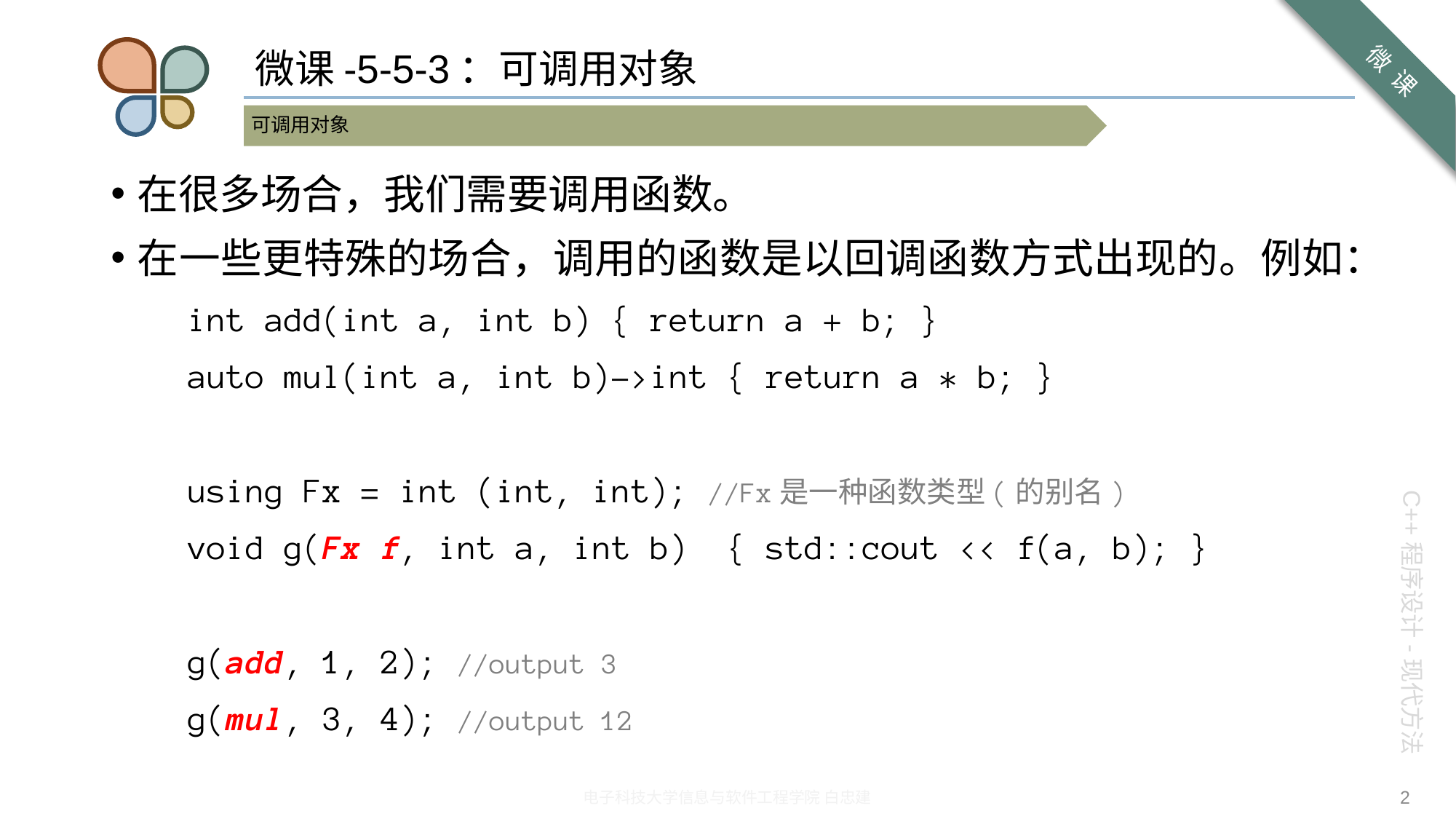

# 微课-5-5-3：可调用对象
可调用对象
在很多场合，我们需要调用函数。
在一些更特殊的场合，调用的函数是以回调函数方式出现的。例如：
    int add(int a, int b) { return a + b; }
    auto mul(int a, int b)->int { return a * b; }

    using Fx = int (int, int); //Fx是一种函数类型(的别名)
    void g(Fx f, int a, int b)  { std::cout << f(a, b); }

    g(add, 1, 2); //output 3
    g(mul, 3, 4); //output 12
2